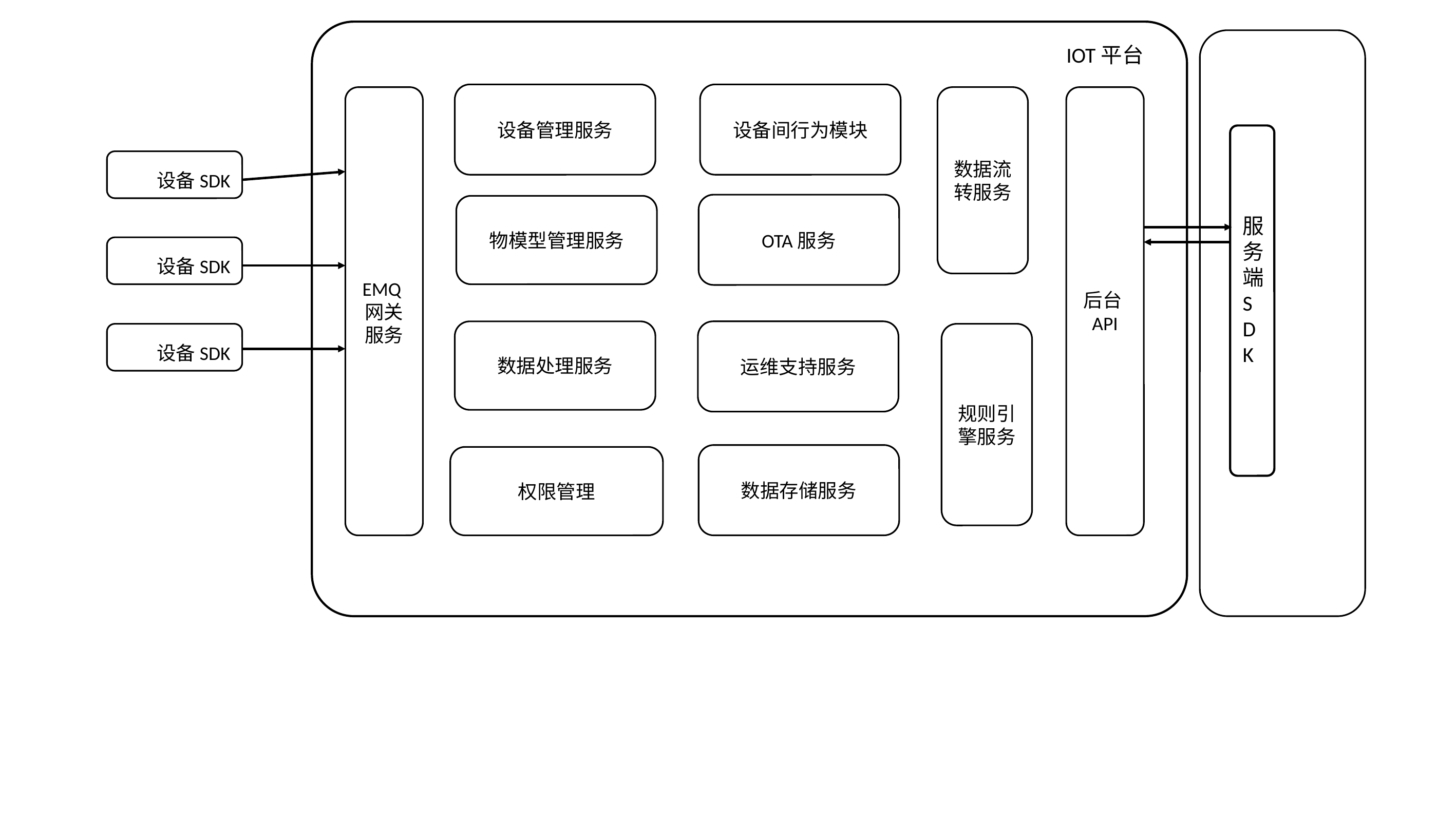

IOT平台
设备管理服务
设备间行为模块
EMQ网关服务
数据流转服务
后台API

服务端SDK

设备SDK
OTA服务
物模型管理服务

设备SDK
数据处理服务
运维支持服务

设备SDK
规则引擎服务
数据存储服务
权限管理